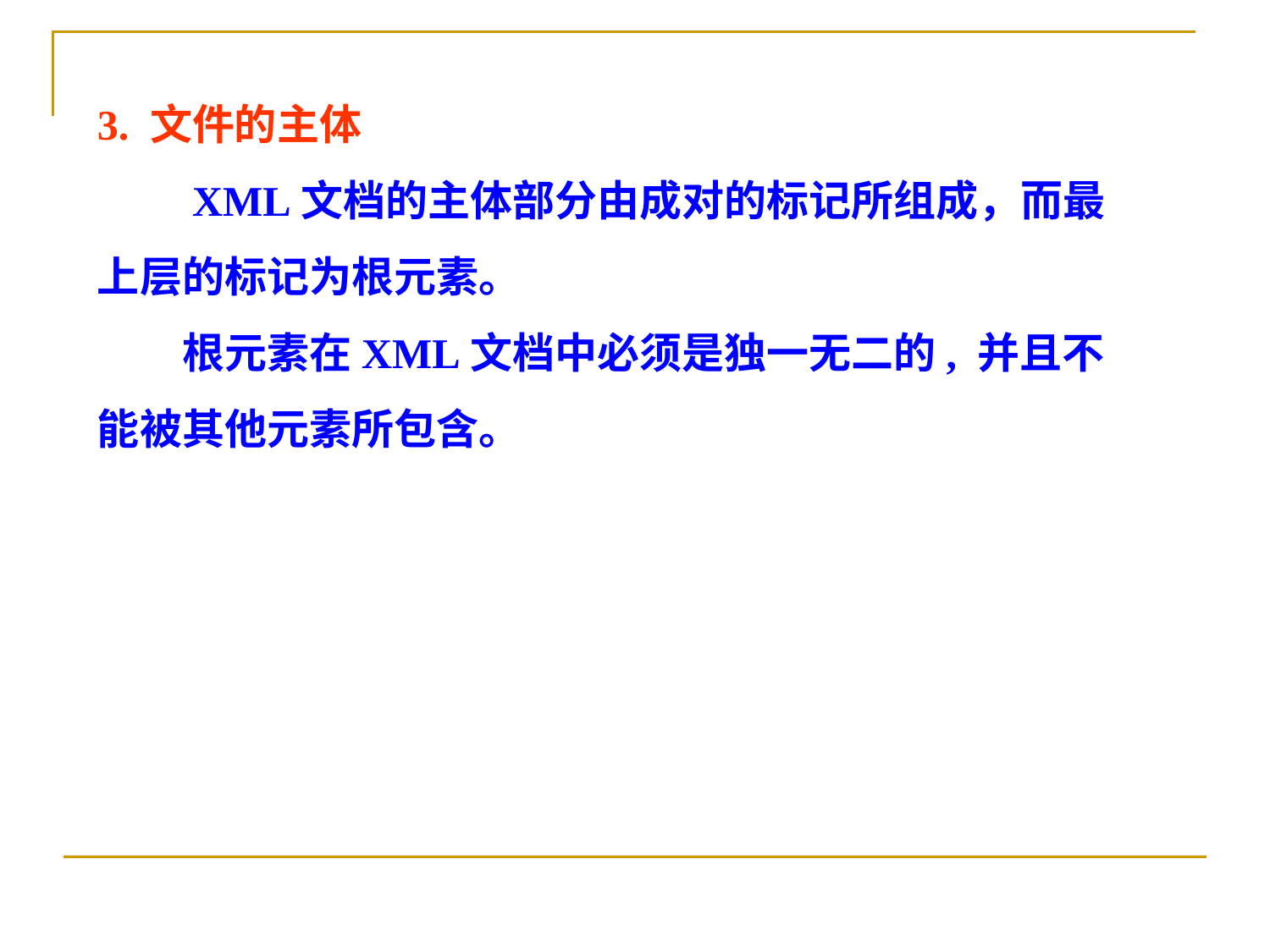

3. 文件的主体
　　XML文档的主体部分由成对的标记所组成，而最上层的标记为根元素。
　　根元素在XML文档中必须是独一无二的, 并且不能被其他元素所包含。